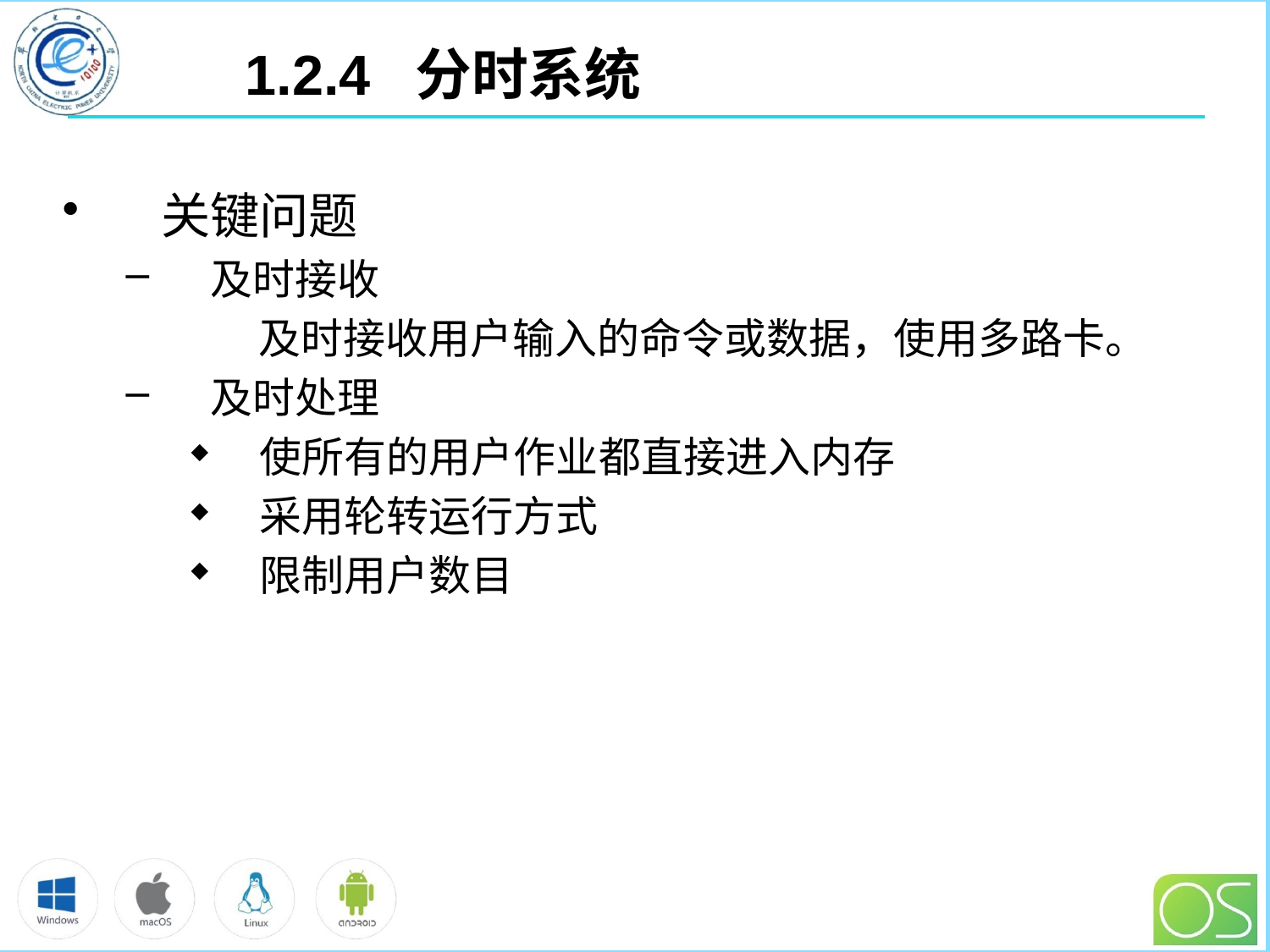

# 1.2.4  分时系统
关键问题
及时接收
	    及时接收用户输入的命令或数据，使用多路卡。
及时处理
使所有的用户作业都直接进入内存
采用轮转运行方式
限制用户数目